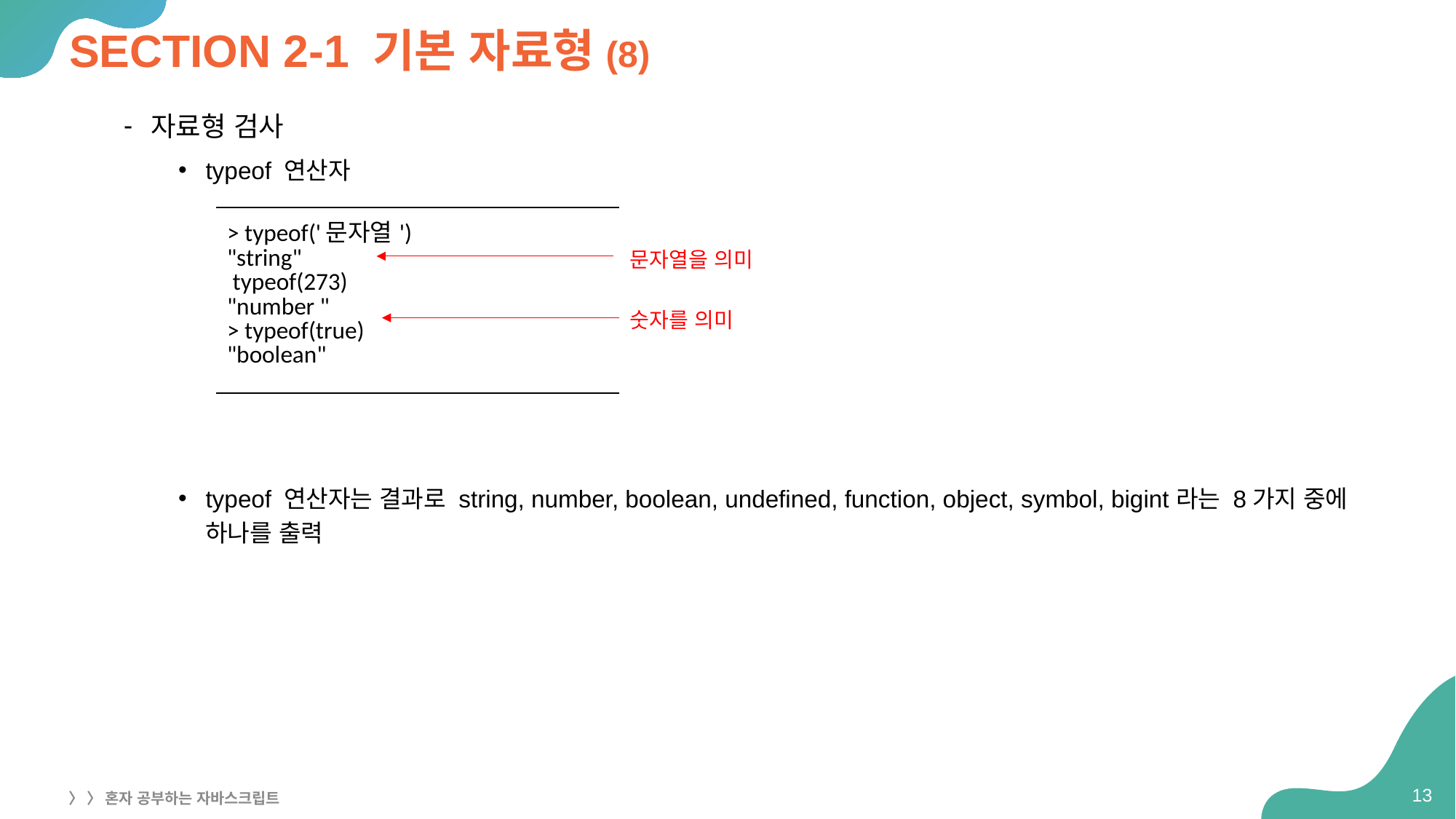

# SECTION 2-1 기본 자료형(8)
자료형 검사
typeof 연산자

typeof 연산자는 결과로 string, number, boolean, undefined, function, object, symbol, bigint라는 8가지 중에 하나를 출력

| > typeof('문자열') "string" typeof(273) "number " > typeof(true) "boolean" |
| --- |
문자열을 의미
숫자를 의미
13
〉 〉 혼자 공부하는 자바스크립트